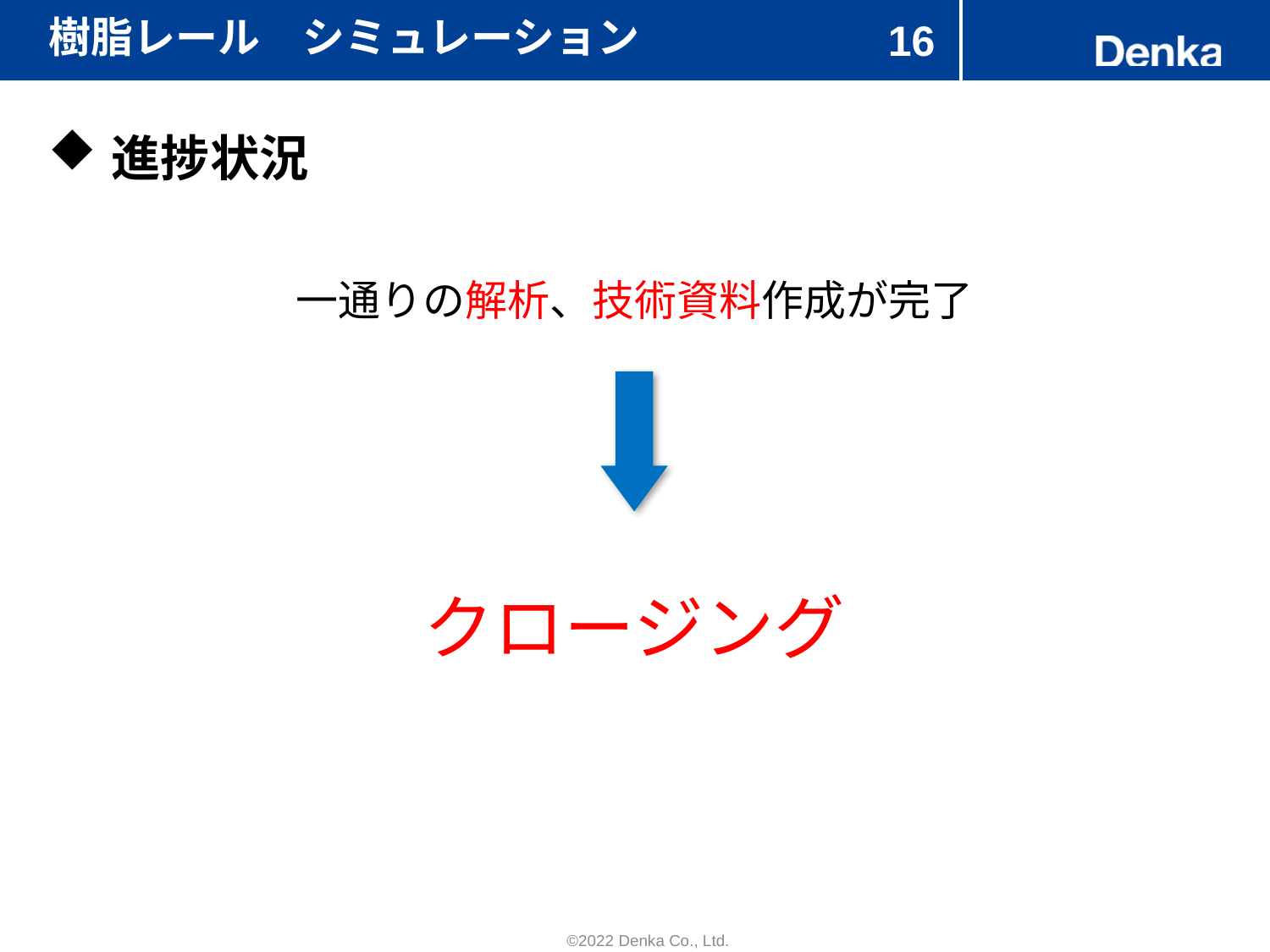

# 樹脂レール　シミュレーション
16
進捗状況
一通りの解析、技術資料作成が完了

クロージング